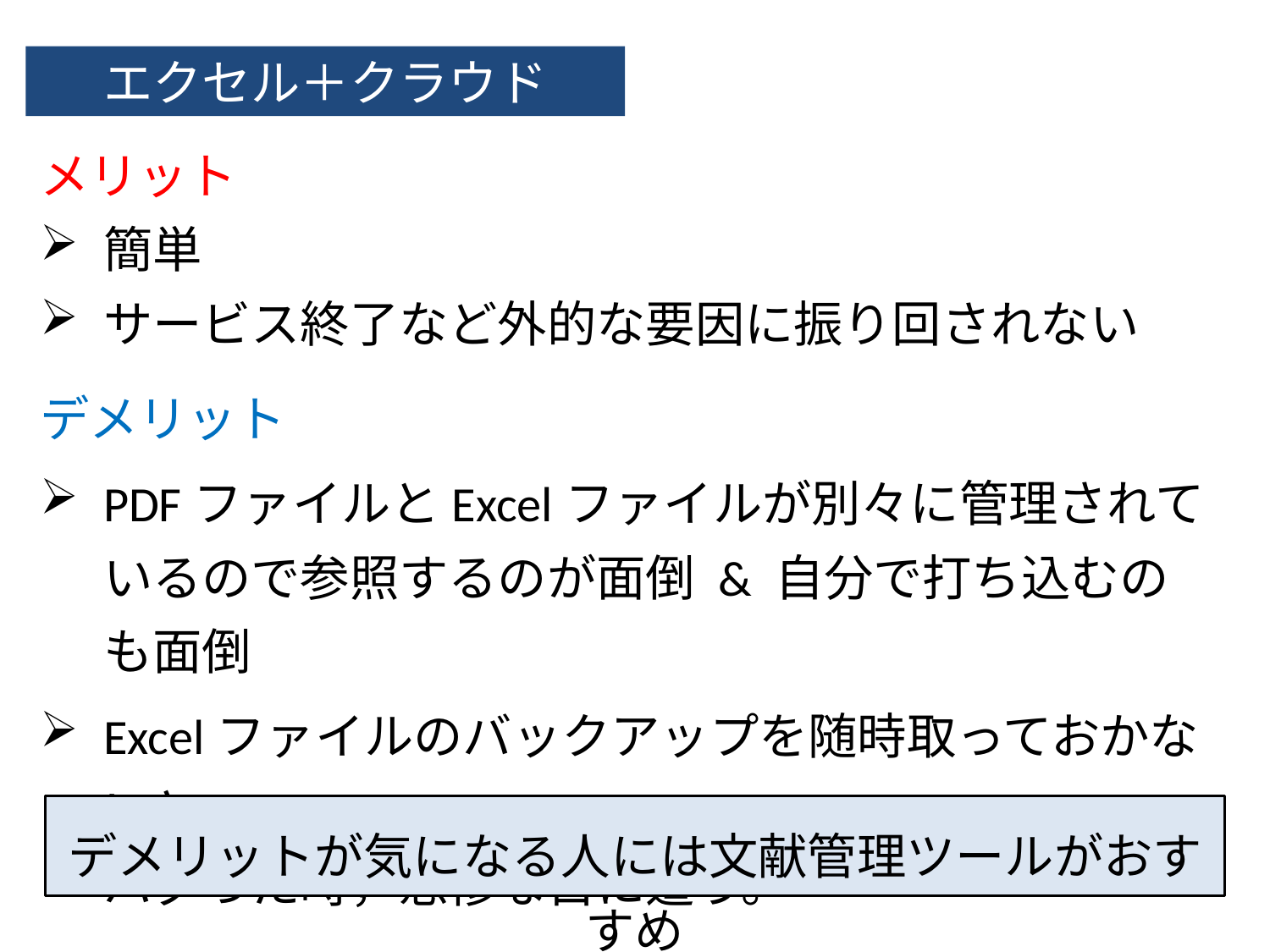

エクセル＋クラウド
メリット
簡単
サービス終了など外的な要因に振り回されない
デメリット
PDFファイルとExcelファイルが別々に管理されているので参照するのが面倒 & 自分で打ち込むのも面倒
Excelファイルのバックアップを随時取っておかないと
バグった時，悲惨な目に遭う。
デメリットが気になる人には文献管理ツールがおすすめ